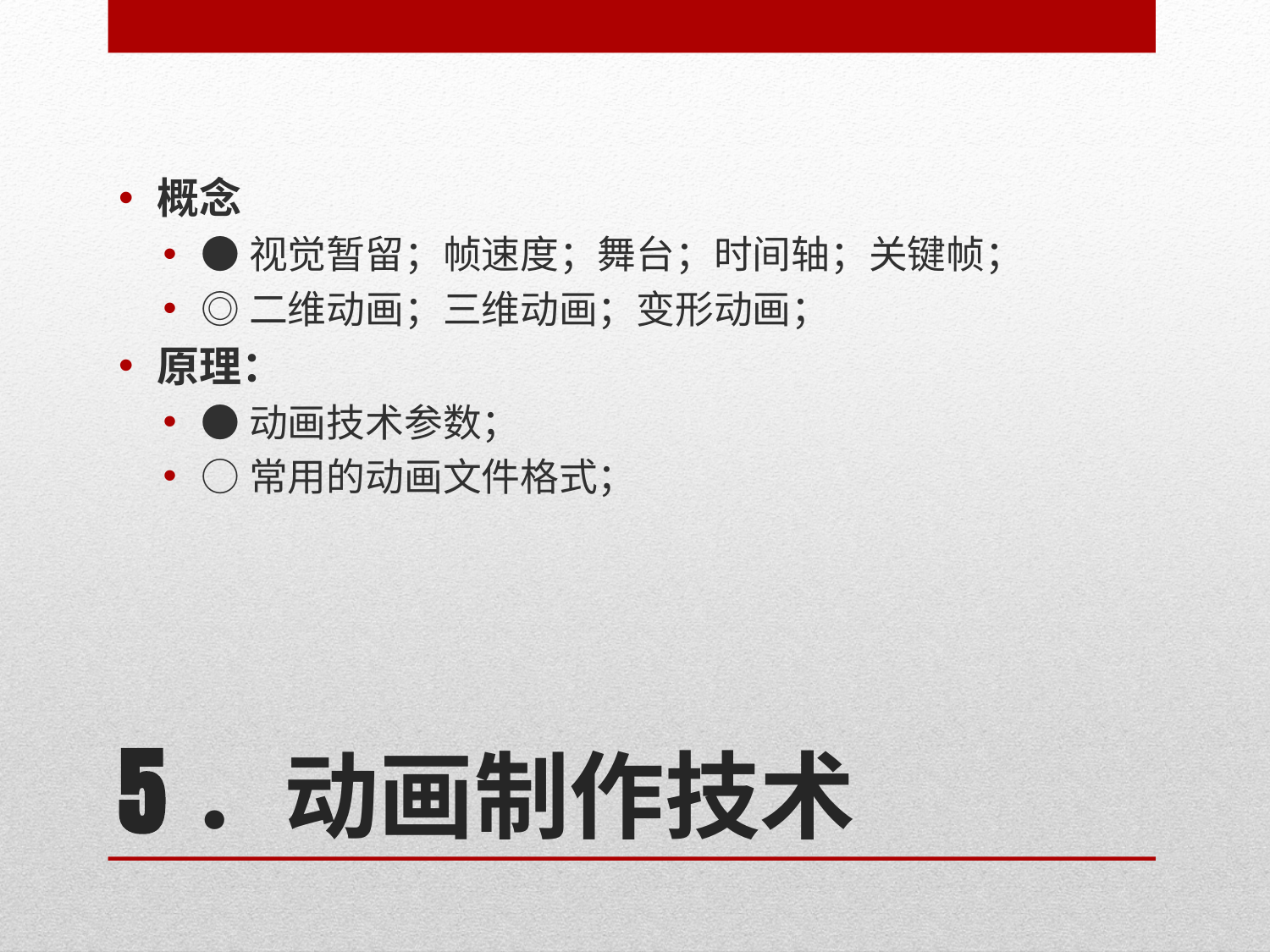

概念
●视觉暂留；帧速度；舞台；时间轴；关键帧；
◎二维动画；三维动画；变形动画；
原理：
●动画技术参数；
○常用的动画文件格式；

# 5．动画制作技术